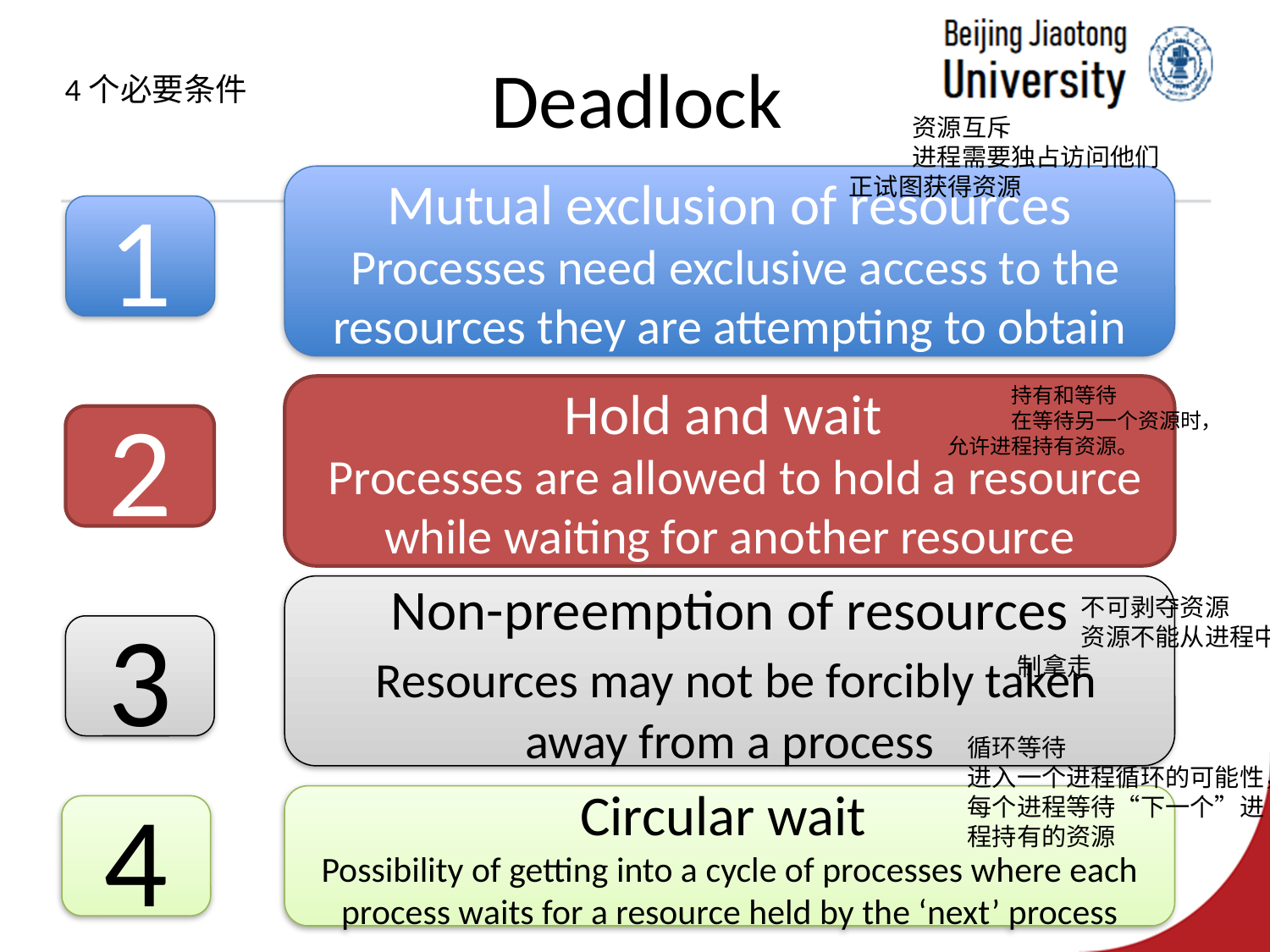

# Deadlock
4个必要条件
资源互斥
进程需要独占访问他们正试图获得资源
Mutual exclusion of resources
 Processes need exclusive access to the resources they are attempting to obtain
1
持有和等待
在等待另一个资源时，允许进程持有资源。
Hold and wait
 Processes are allowed to hold a resource while waiting for another resource
2
Non-preemption of resources
 Resources may not be forcibly taken away from a process
不可剥夺资源
资源不能从进程中强制拿走
3
循环等待
进入一个进程循环的可能性，每个进程等待“下一个”进程持有的资源
Circular wait
Possibility of getting into a cycle of processes where each process waits for a resource held by the ‘next’ process
4